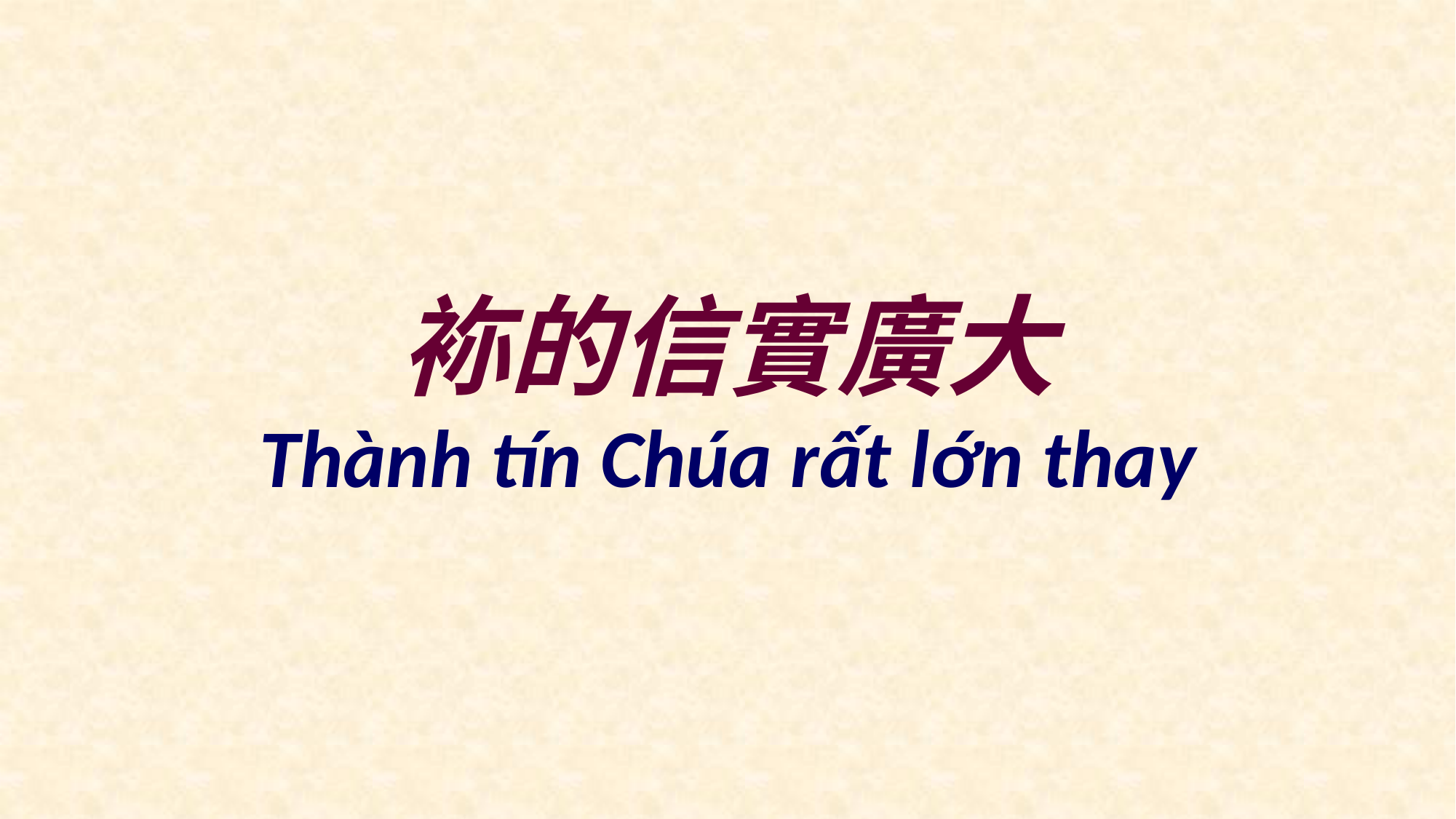

袮的信實廣大
Thành tín Chúa rất lớn thay